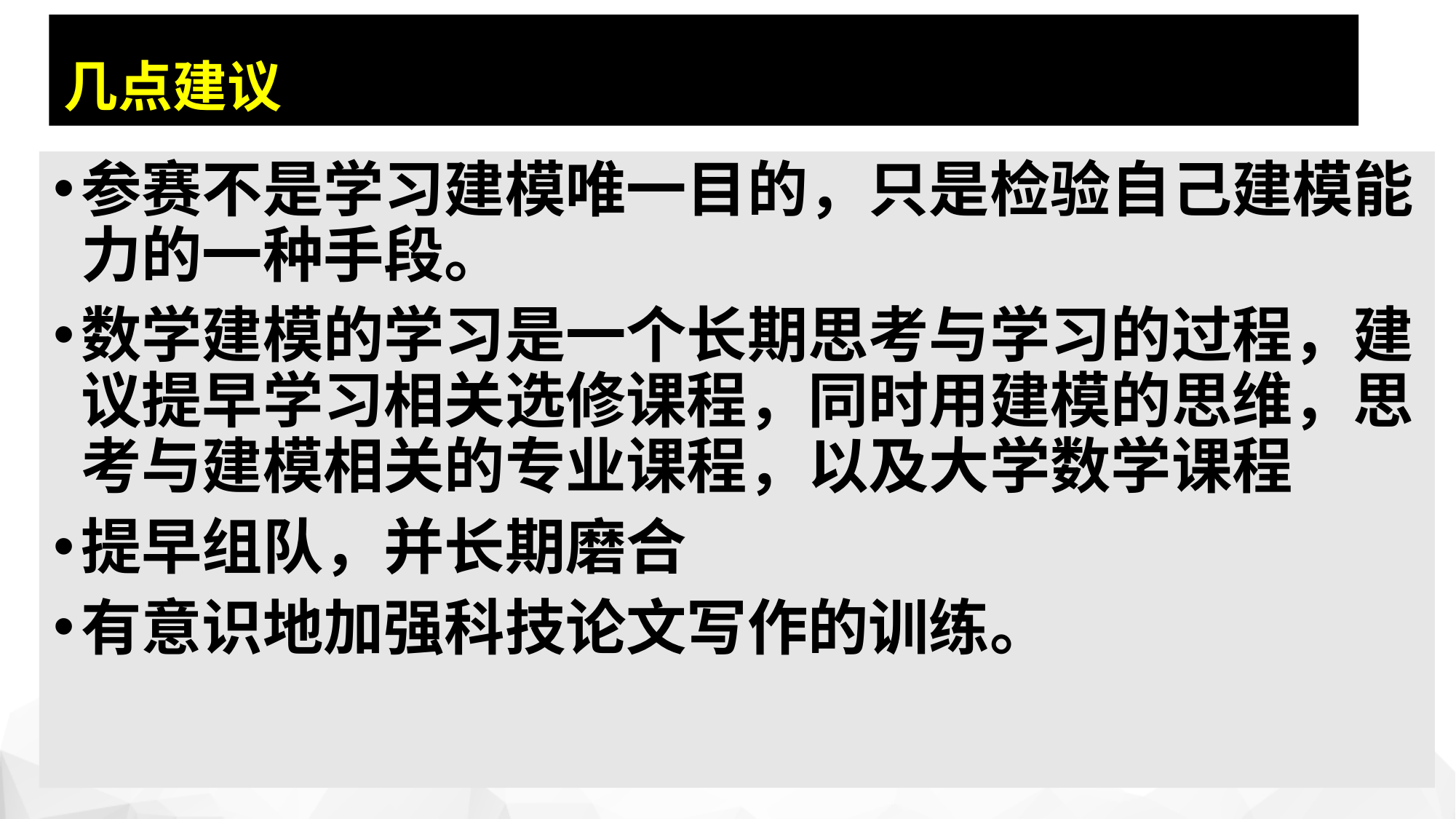

# 几点建议
参赛不是学习建模唯一目的，只是检验自己建模能力的一种手段。
数学建模的学习是一个长期思考与学习的过程，建议提早学习相关选修课程，同时用建模的思维，思考与建模相关的专业课程，以及大学数学课程
提早组队，并长期磨合
有意识地加强科技论文写作的训练。